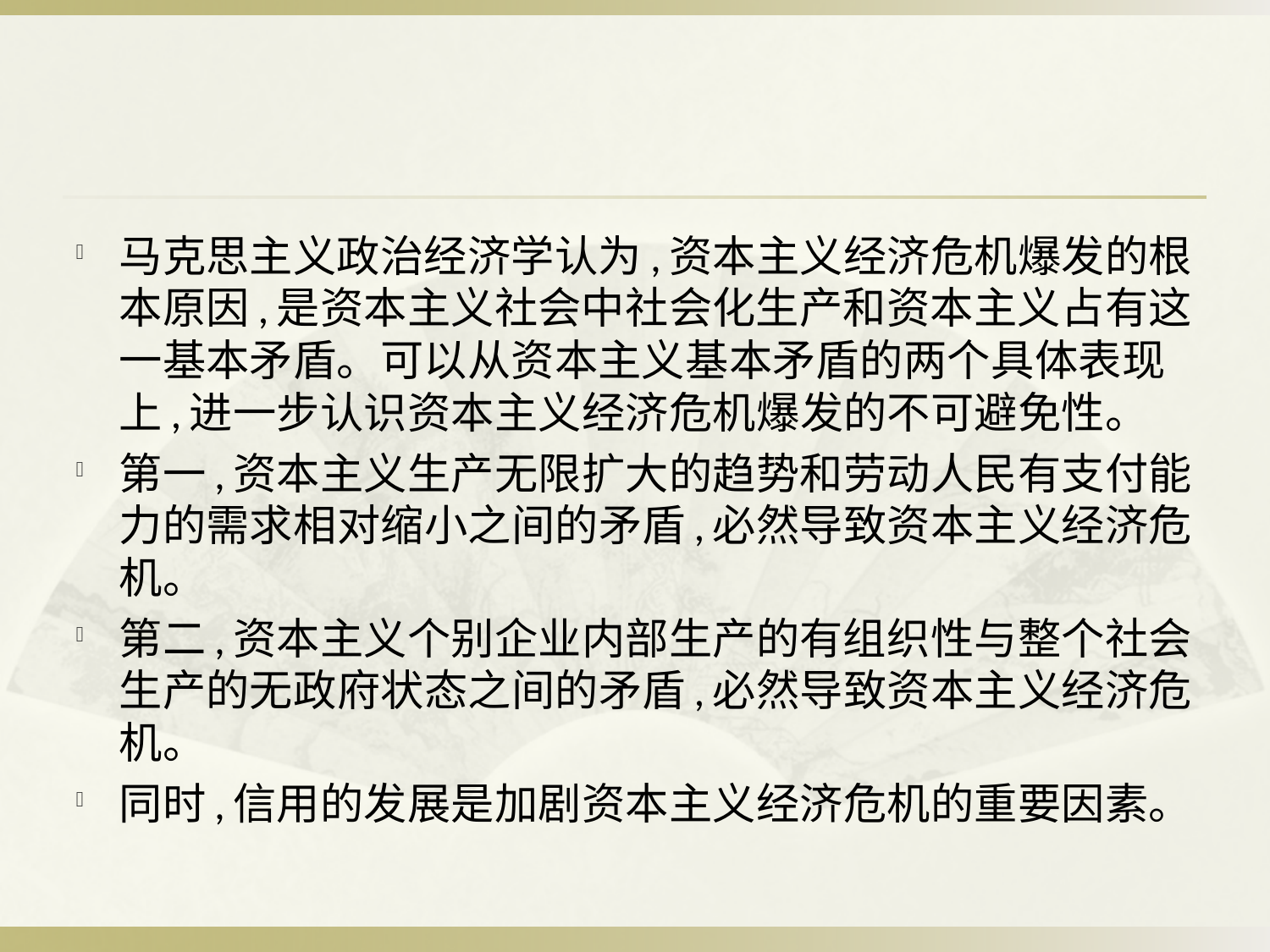

#
马克思主义政治经济学认为,资本主义经济危机爆发的根本原因,是资本主义社会中社会化生产和资本主义占有这一基本矛盾。可以从资本主义基本矛盾的两个具体表现上,进一步认识资本主义经济危机爆发的不可避免性。
第一,资本主义生产无限扩大的趋势和劳动人民有支付能力的需求相对缩小之间的矛盾,必然导致资本主义经济危机。
第二,资本主义个别企业内部生产的有组织性与整个社会生产的无政府状态之间的矛盾,必然导致资本主义经济危机。
同时,信用的发展是加剧资本主义经济危机的重要因素。